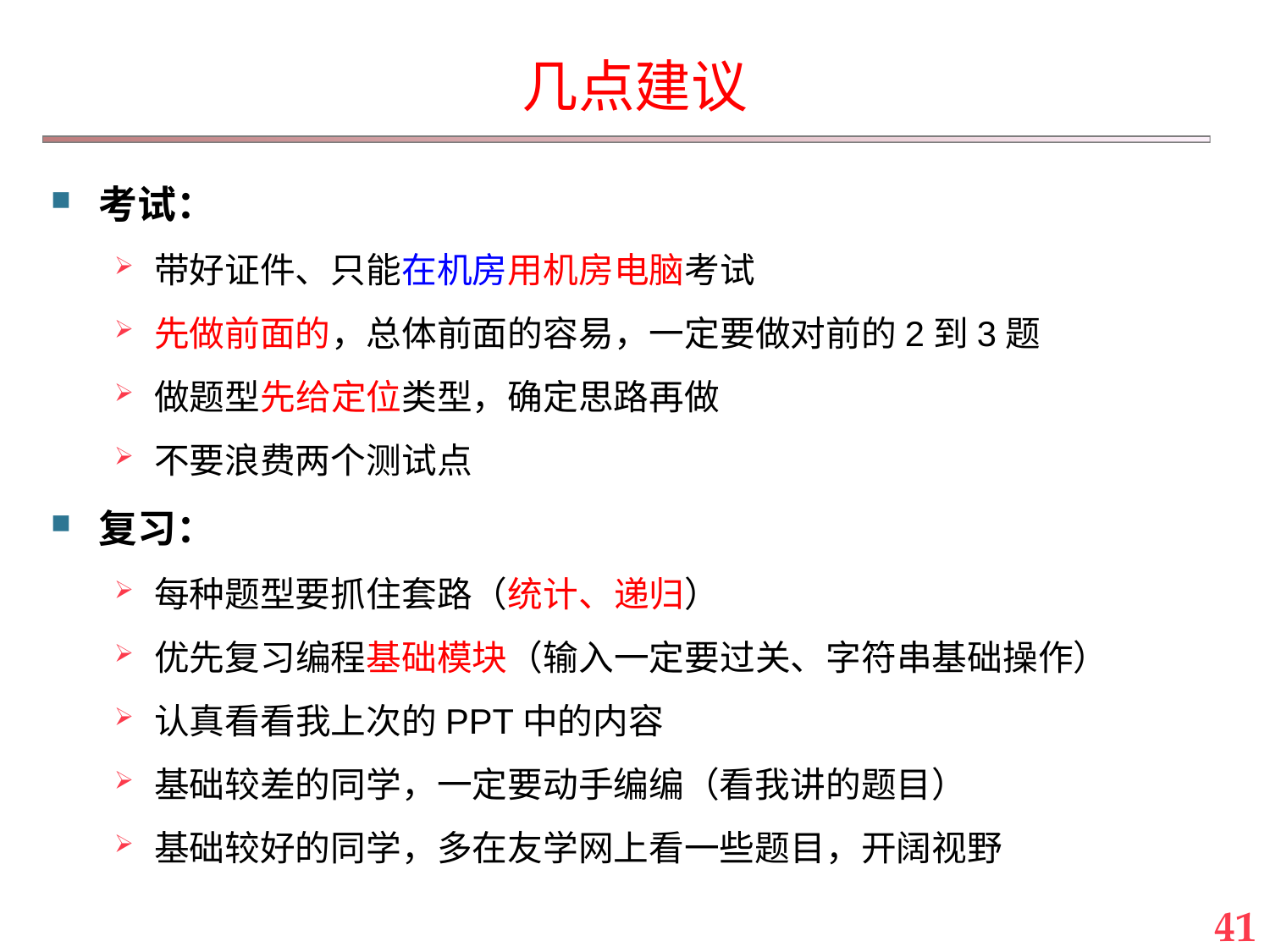

# 几点建议
考试：
带好证件、只能在机房用机房电脑考试
先做前面的，总体前面的容易，一定要做对前的2到3题
做题型先给定位类型，确定思路再做
不要浪费两个测试点
复习：
每种题型要抓住套路（统计、递归）
优先复习编程基础模块（输入一定要过关、字符串基础操作）
认真看看我上次的PPT中的内容
基础较差的同学，一定要动手编编（看我讲的题目）
基础较好的同学，多在友学网上看一些题目，开阔视野